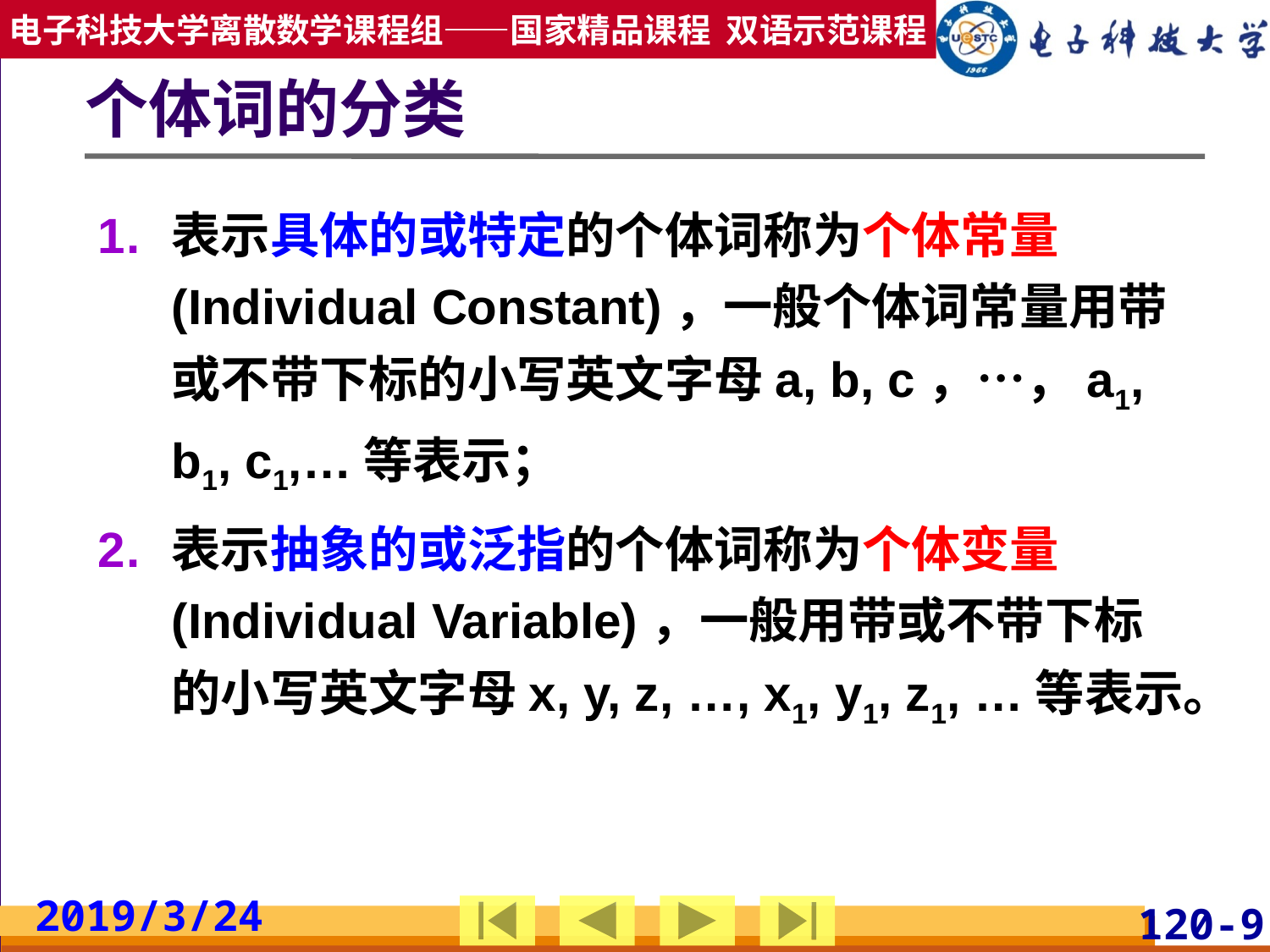

# 个体词的分类
表示具体的或特定的个体词称为个体常量(Individual Constant)，一般个体词常量用带或不带下标的小写英文字母a, b, c，…，a1, b1, c1,…等表示；
表示抽象的或泛指的个体词称为个体变量(Individual Variable)，一般用带或不带下标的小写英文字母x, y, z, …, x1, y1, z1, …等表示。

2019/3/24